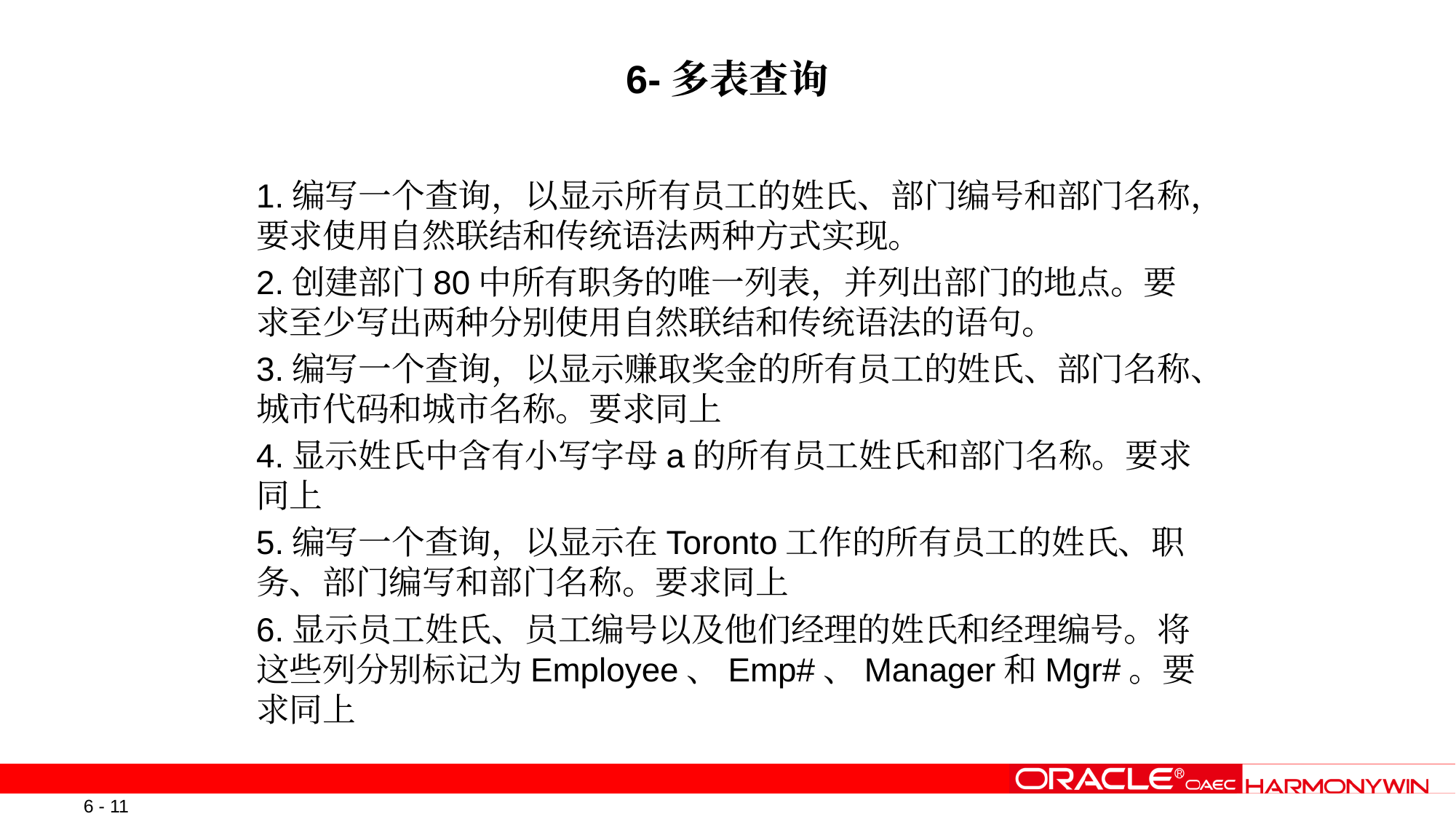

# 6-多表查询
1.编写一个查询，以显示所有员工的姓氏、部门编号和部门名称，要求使用自然联结和传统语法两种方式实现。
2.创建部门80中所有职务的唯一列表，并列出部门的地点。要求至少写出两种分别使用自然联结和传统语法的语句。
3.编写一个查询，以显示赚取奖金的所有员工的姓氏、部门名称、城市代码和城市名称。要求同上
4.显示姓氏中含有小写字母a的所有员工姓氏和部门名称。要求同上
5.编写一个查询，以显示在Toronto工作的所有员工的姓氏、职务、部门编写和部门名称。要求同上
6.显示员工姓氏、员工编号以及他们经理的姓氏和经理编号。将这些列分别标记为Employee、Emp#、Manager和Mgr#。要求同上